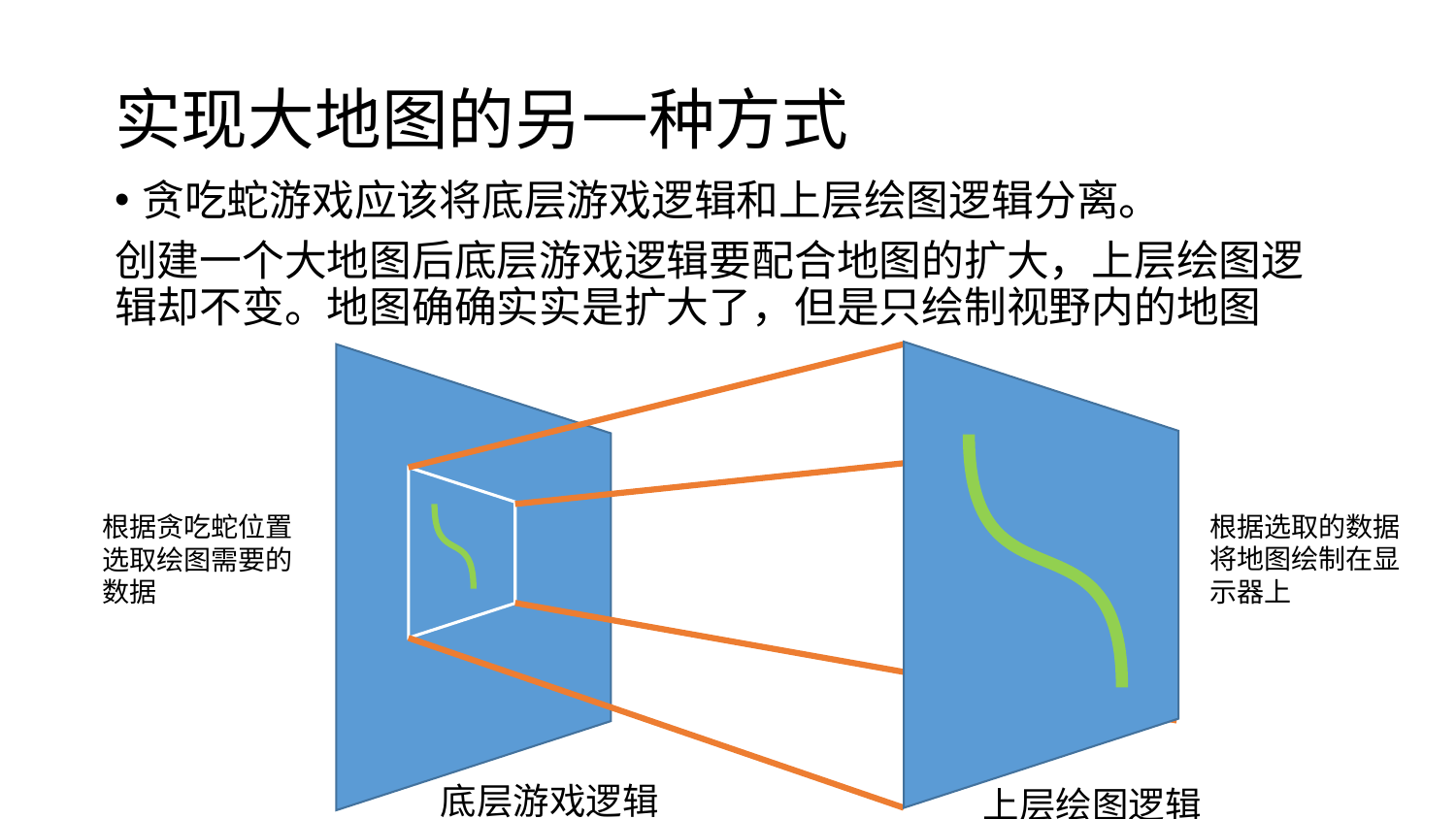

# 实现大地图的另一种方式
贪吃蛇游戏应该将底层游戏逻辑和上层绘图逻辑分离。
创建一个大地图后底层游戏逻辑要配合地图的扩大，上层绘图逻辑却不变。地图确确实实是扩大了，但是只绘制视野内的地图

根据选取的数据将地图绘制在显示器上
根据贪吃蛇位置选取绘图需要的数据
底层游戏逻辑
上层绘图逻辑